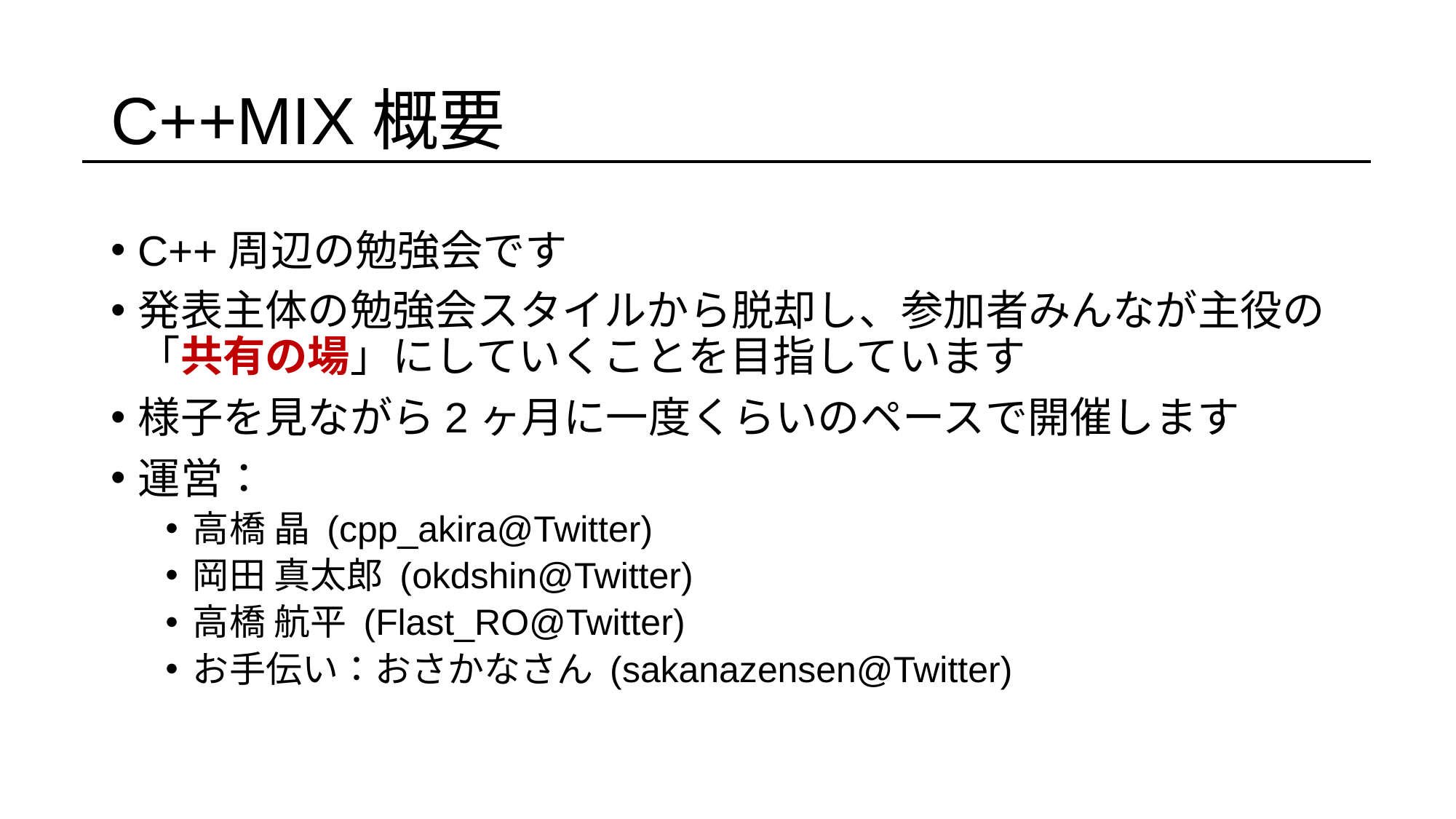

# C++MIX概要
C++周辺の勉強会です
発表主体の勉強会スタイルから脱却し、参加者みんなが主役の「共有の場」にしていくことを目指しています
様子を見ながら2ヶ月に一度くらいのペースで開催します
運営：
高橋 晶 (cpp_akira@Twitter)
岡田 真太郎 (okdshin@Twitter)
高橋 航平 (Flast_RO@Twitter)
お手伝い：おさかなさん (sakanazensen@Twitter)